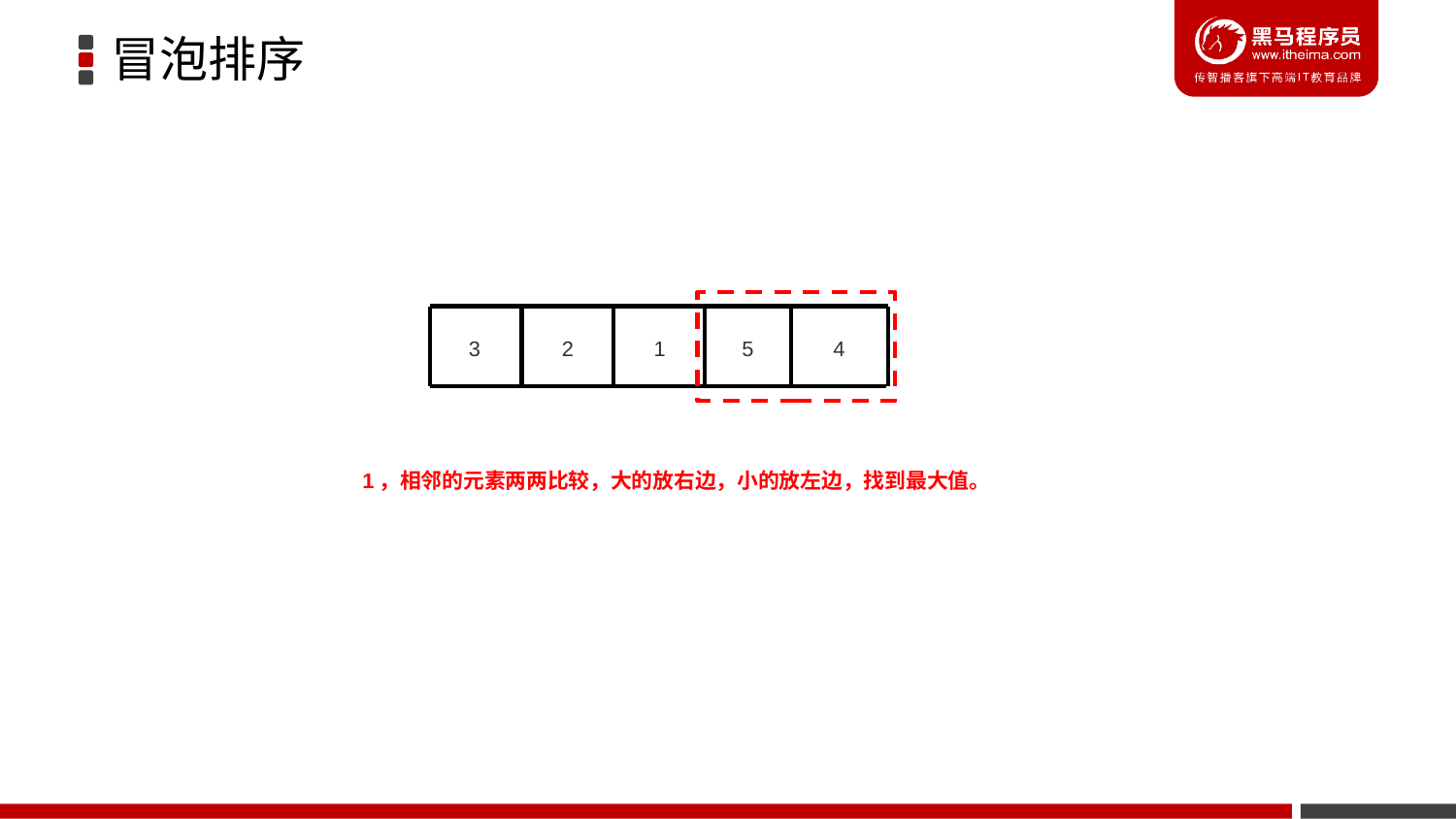

冒泡排序

3
2
1
5
4
1，相邻的元素两两比较，大的放右边，小的放左边，找到最大值。